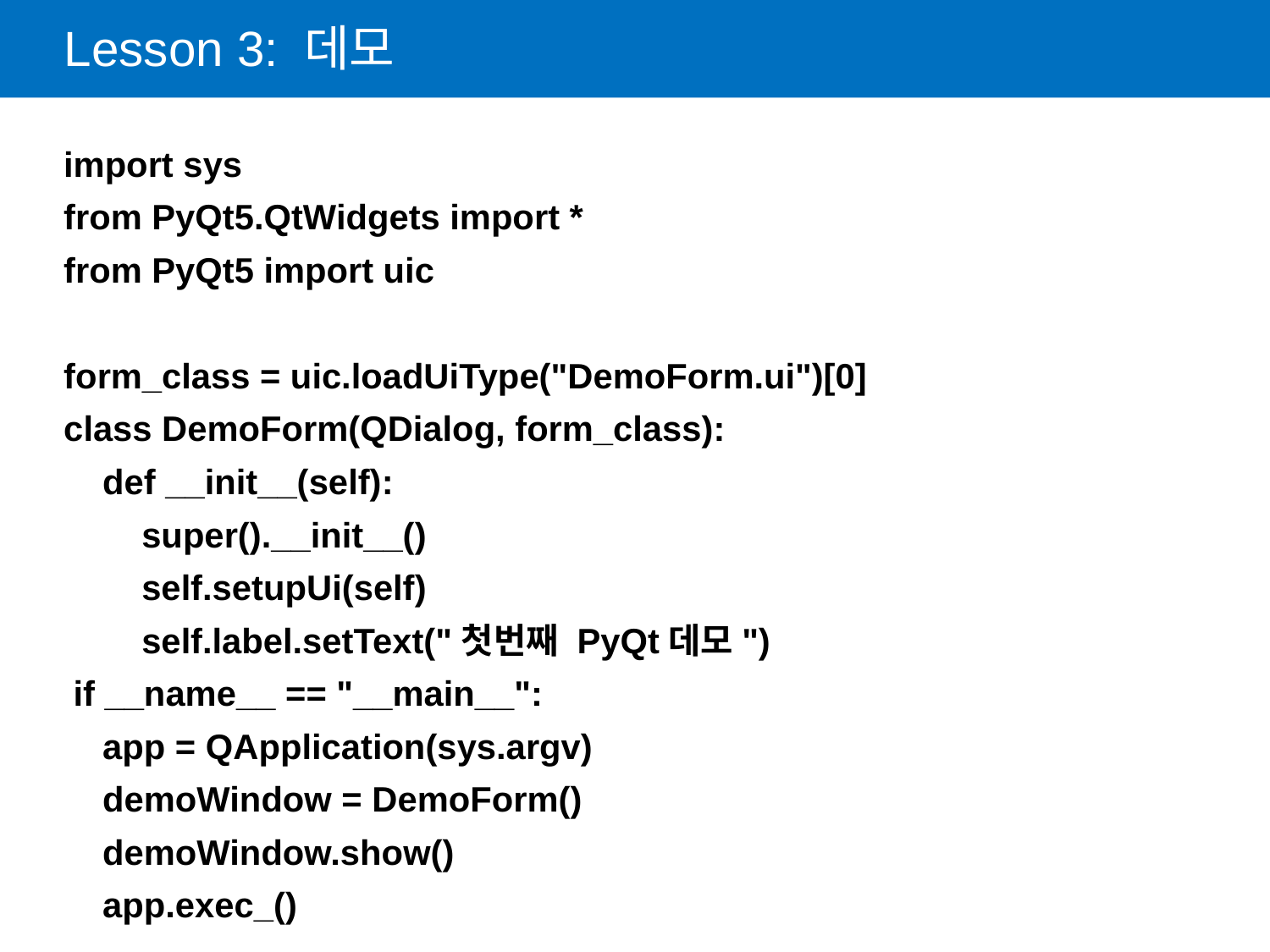

# Lesson 3: 데모
import sys
from PyQt5.QtWidgets import *
from PyQt5 import uic

form_class = uic.loadUiType("DemoForm.ui")[0]
class DemoForm(QDialog, form_class):
    def __init__(self):
        super().__init__()
        self.setupUi(self)
        self.label.setText("첫번째 PyQt데모")
 if __name__ == "__main__":
    app = QApplication(sys.argv)
    demoWindow = DemoForm()
    demoWindow.show()
    app.exec_()